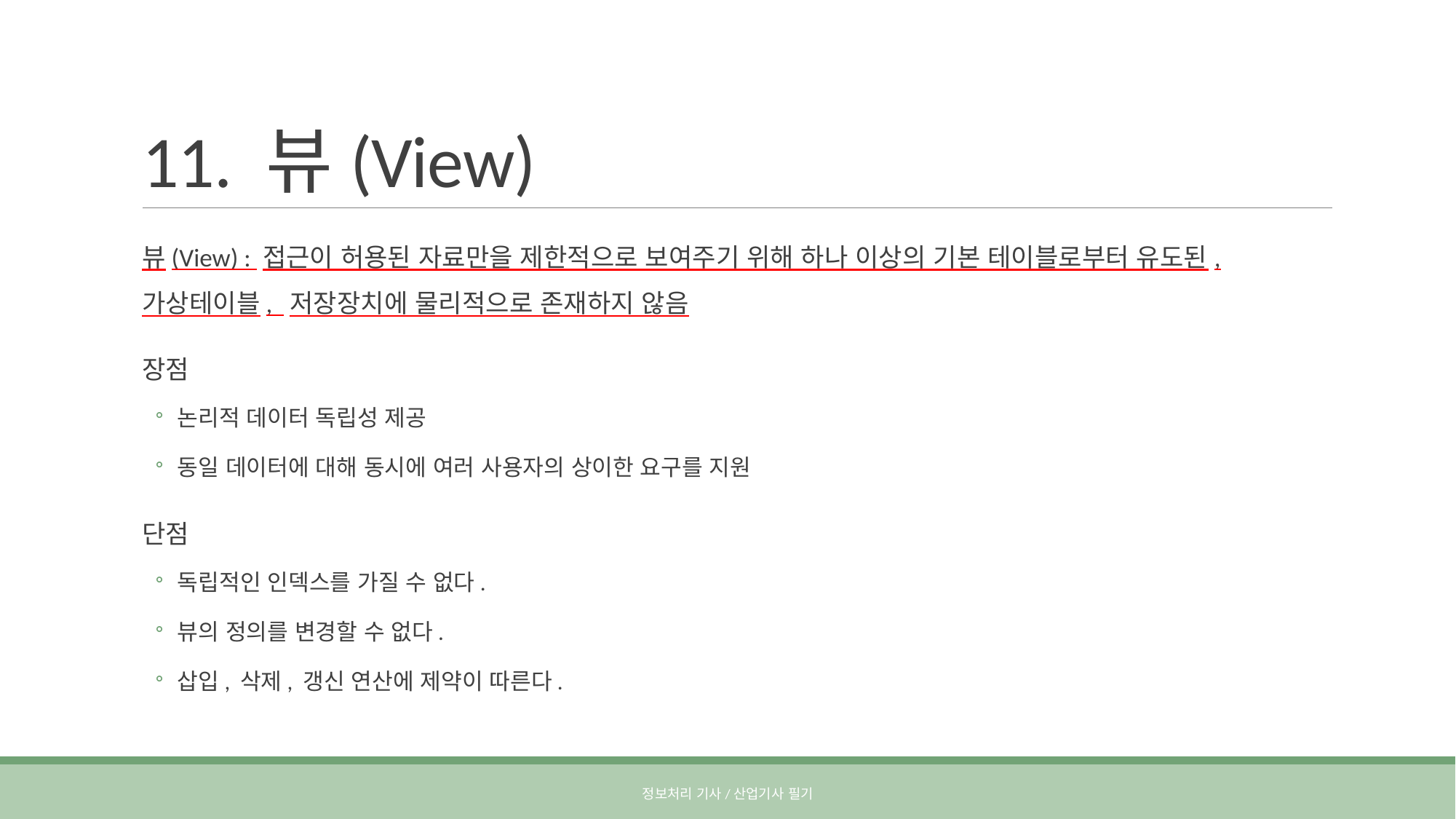

# 11. 뷰(View)
뷰(View) : 접근이 허용된 자료만을 제한적으로 보여주기 위해 하나 이상의 기본 테이블로부터 유도된, 가상테이블,  저장장치에 물리적으로 존재하지 않음
장점
논리적 데이터 독립성 제공
동일 데이터에 대해 동시에 여러 사용자의 상이한 요구를 지원
단점
독립적인 인덱스를 가질 수 없다.
뷰의 정의를 변경할 수 없다.
삽입, 삭제, 갱신 연산에 제약이 따른다.
정보처리 기사/산업기사 필기